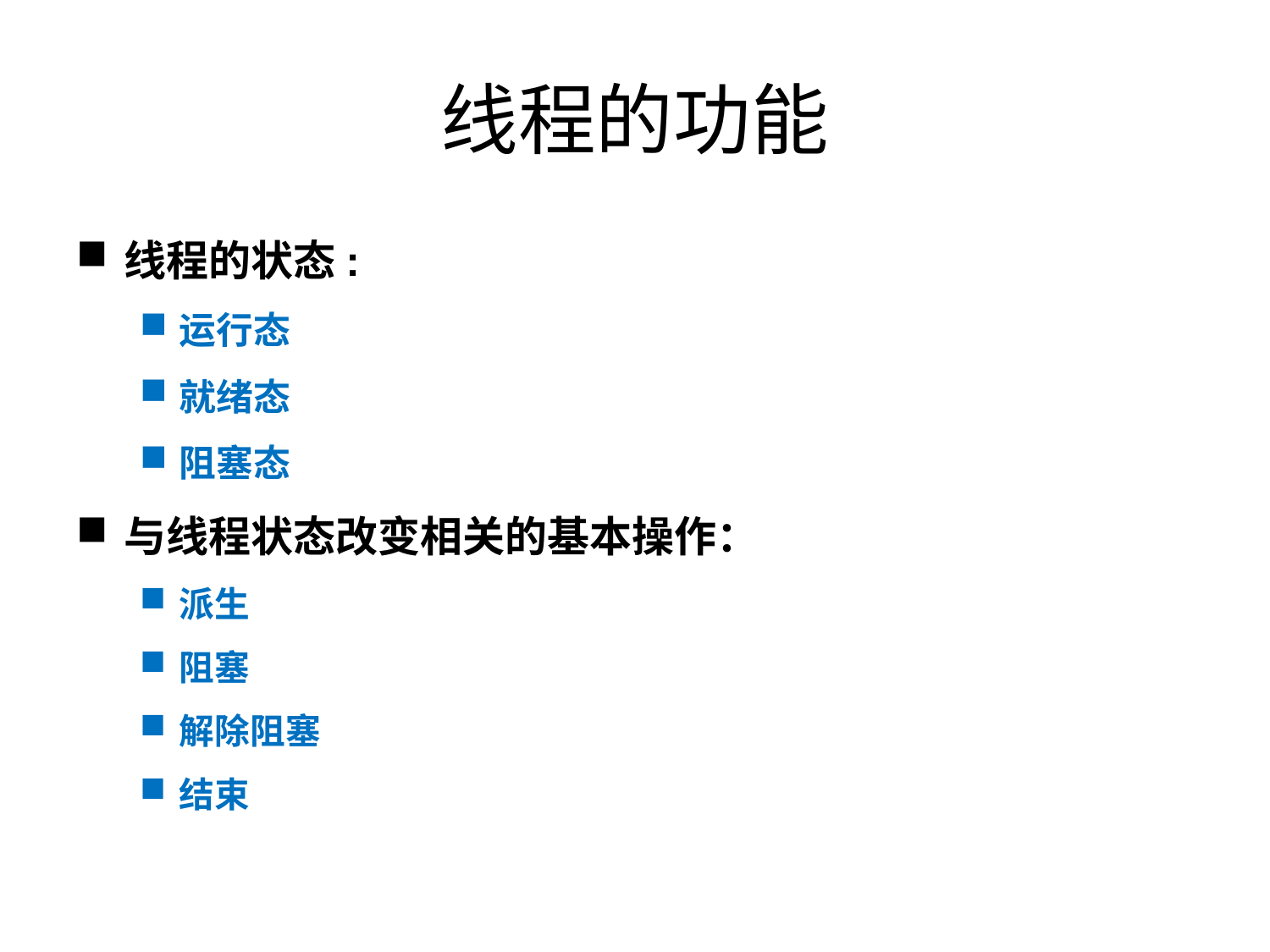

# 线程的功能
线程的状态:
运行态
就绪态
阻塞态
与线程状态改变相关的基本操作：
派生
阻塞
解除阻塞
结束